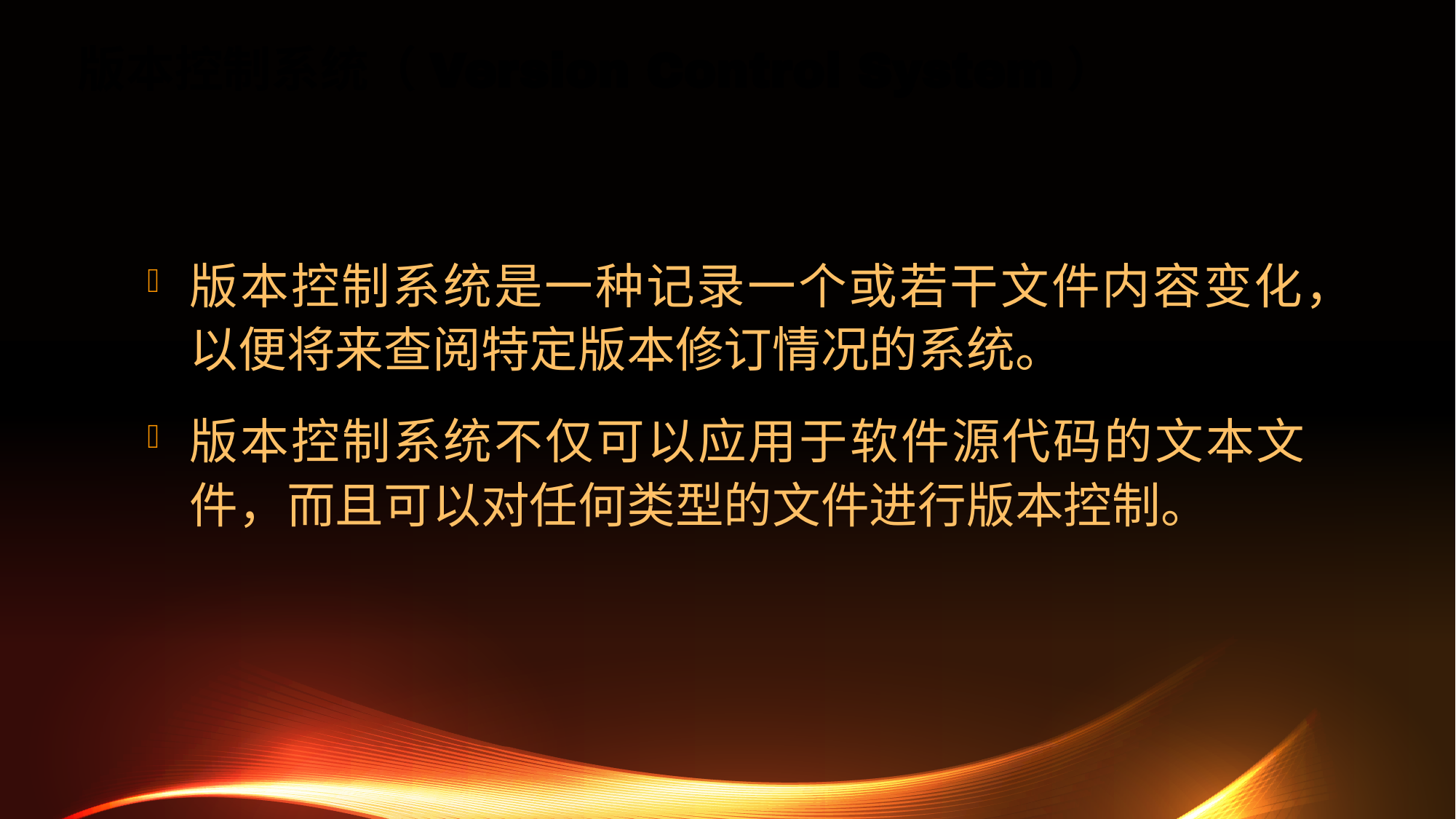

# 版本控制系统（Version Control System）
版本控制系统是一种记录一个或若干文件内容变化，以便将来查阅特定版本修订情况的系统。
版本控制系统不仅可以应用于软件源代码的文本文件，而且可以对任何类型的文件进行版本控制。